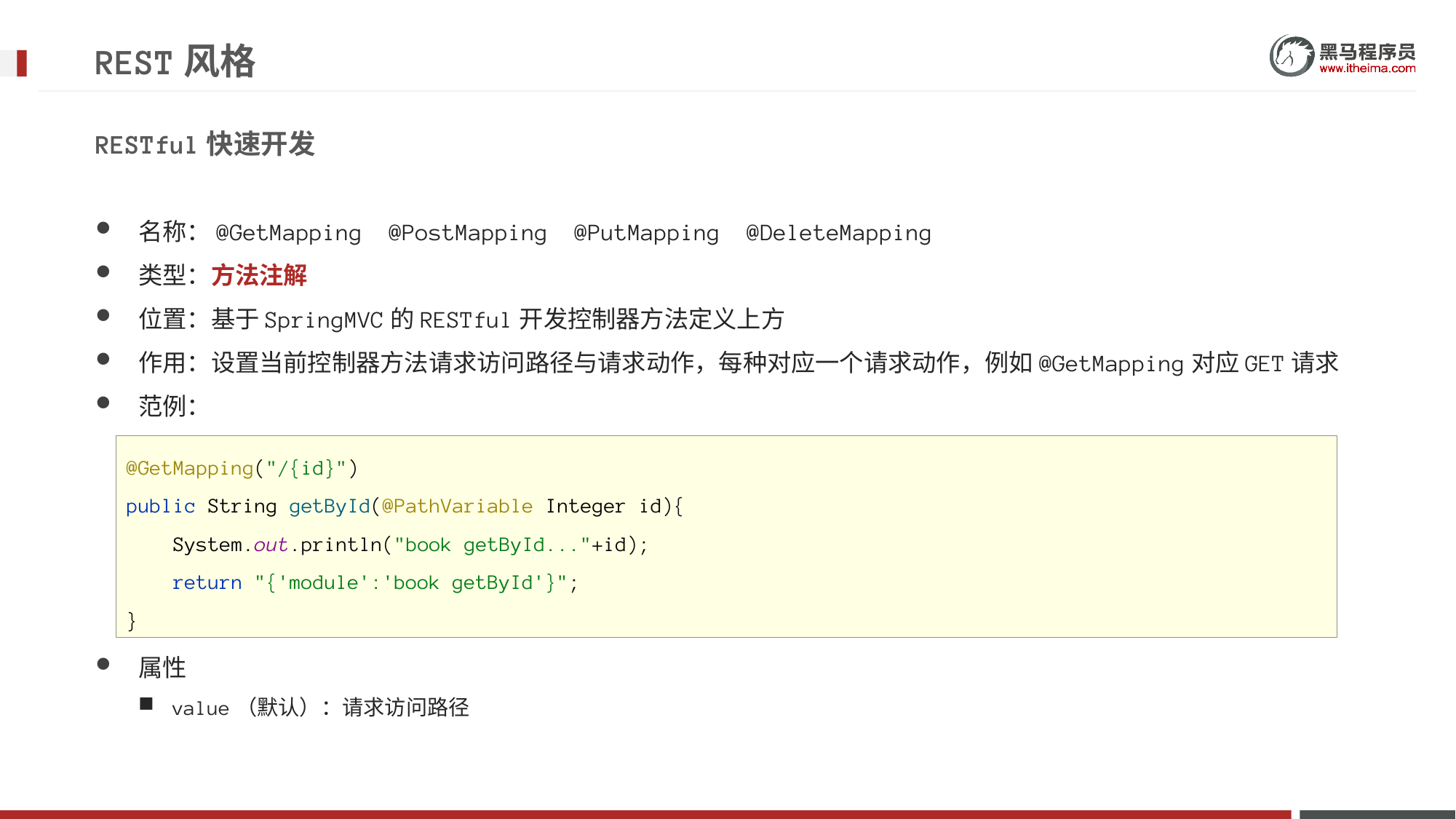

# REST风格
RESTful快速开发
名称：@GetMapping  @PostMapping  @PutMapping  @DeleteMapping
类型：方法注解
位置：基于SpringMVC的RESTful开发控制器方法定义上方
作用：设置当前控制器方法请求访问路径与请求动作，每种对应一个请求动作，例如@GetMapping对应GET请求
范例：

属性
value（默认）：请求访问路径
@GetMapping("/{id}")
public String getById(@PathVariable Integer id){
    System.out.println("book getById..."+id);
    return "{'module':'book getById'}";
}